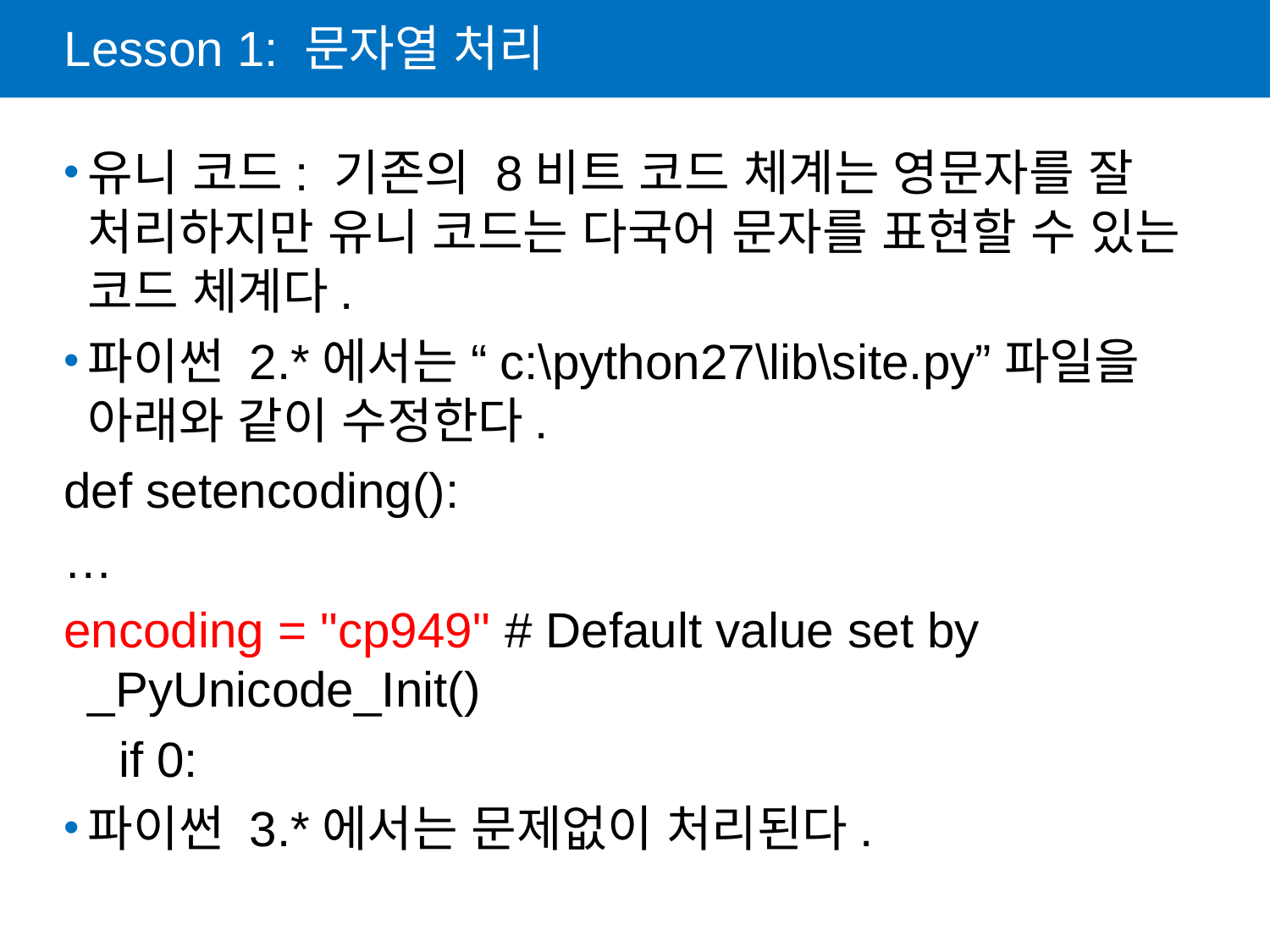

# Lesson 1: 문자열 처리
유니 코드: 기존의 8비트 코드 체계는 영문자를 잘 처리하지만 유니 코드는 다국어 문자를 표현할 수 있는 코드 체계다.
파이썬 2.*에서는 “c:\python27\lib\site.py”파일을 아래와 같이 수정한다.
def setencoding():
…
encoding = "cp949" # Default value set by _PyUnicode_Init()
    if 0:
파이썬 3.*에서는 문제없이 처리된다.